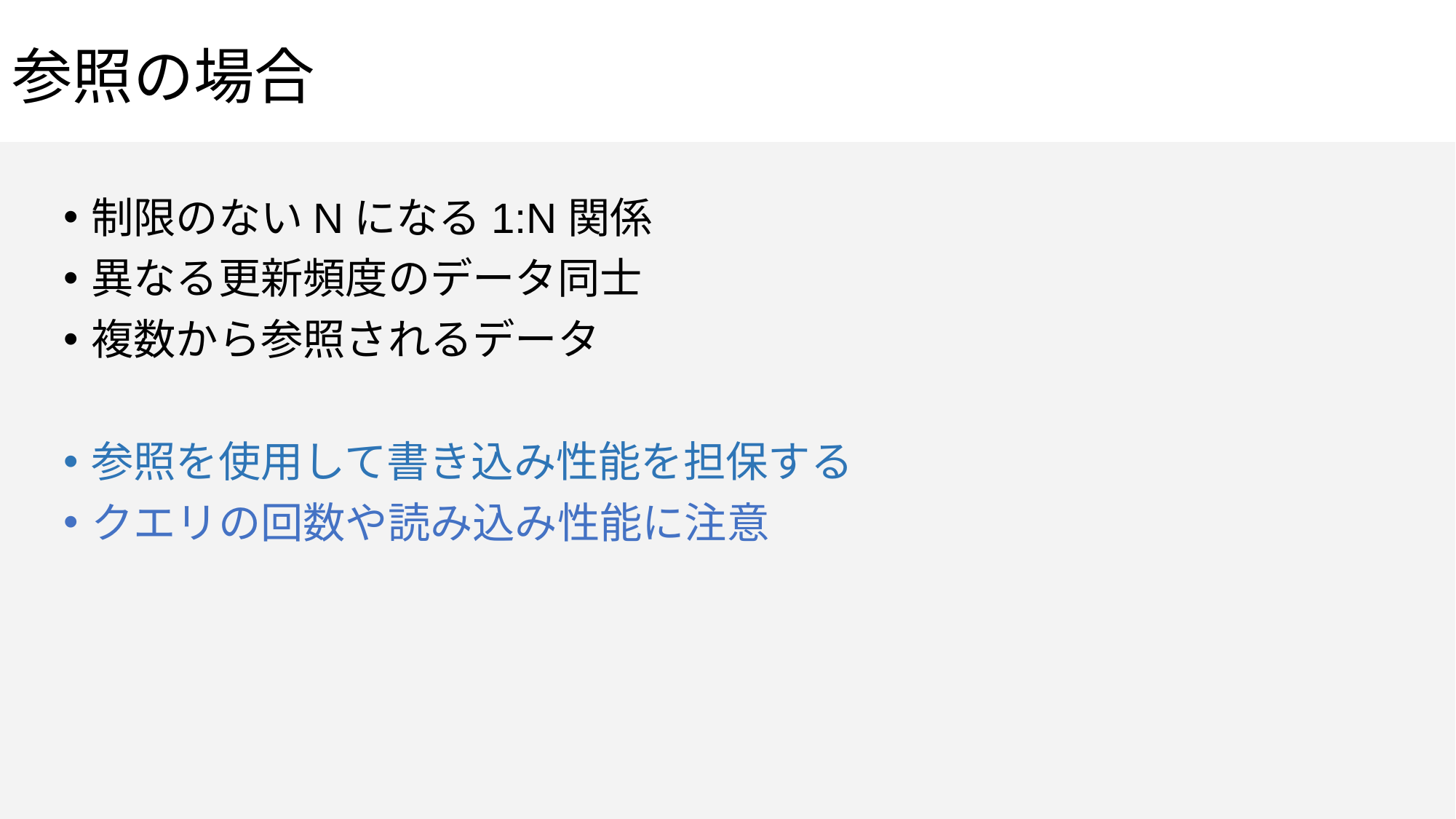

# 参照の場合
制限のないNになる1:N関係
異なる更新頻度のデータ同士
複数から参照されるデータ

参照を使用して書き込み性能を担保する
クエリの回数や読み込み性能に注意